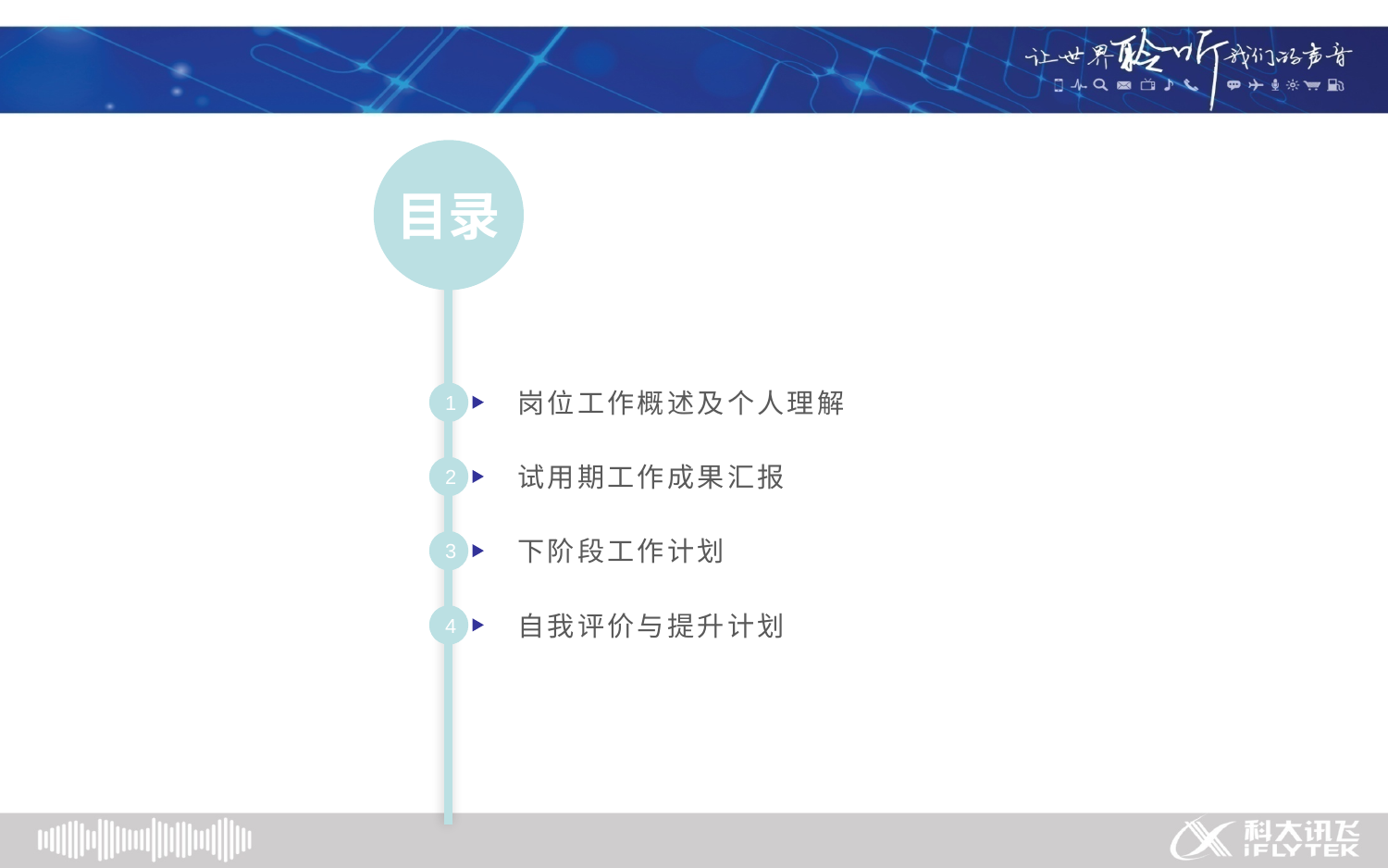

目录

岗位工作概述及个人理解
1

试用期工作成果汇报
2

下阶段工作计划
3

自我评价与提升计划
4